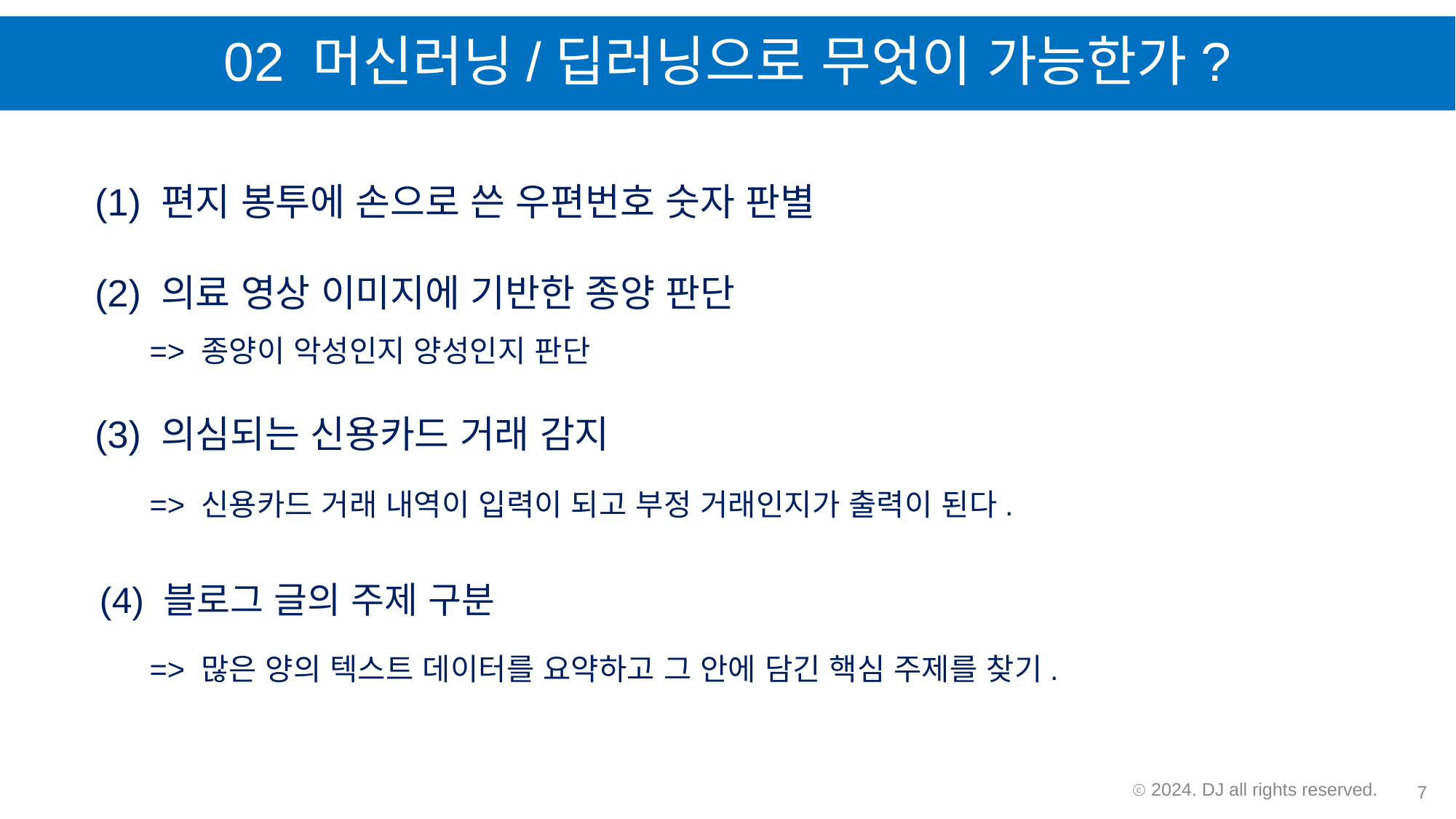

# 02 머신러닝/딥러닝으로 무엇이 가능한가?
    (1) 편지 봉투에 손으로 쓴 우편번호 숫자 판별
    (2) 의료 영상 이미지에 기반한 종양 판단
    => 종양이 악성인지 양성인지 판단
    (3) 의심되는 신용카드 거래 감지
    => 신용카드 거래 내역이 입력이 되고 부정 거래인지가 출력이 된다.
    (4) 블로그 글의 주제 구분
    => 많은 양의 텍스트 데이터를 요약하고 그 안에 담긴 핵심 주제를 찾기.
ⓒ 2024. DJ all rights reserved.
7